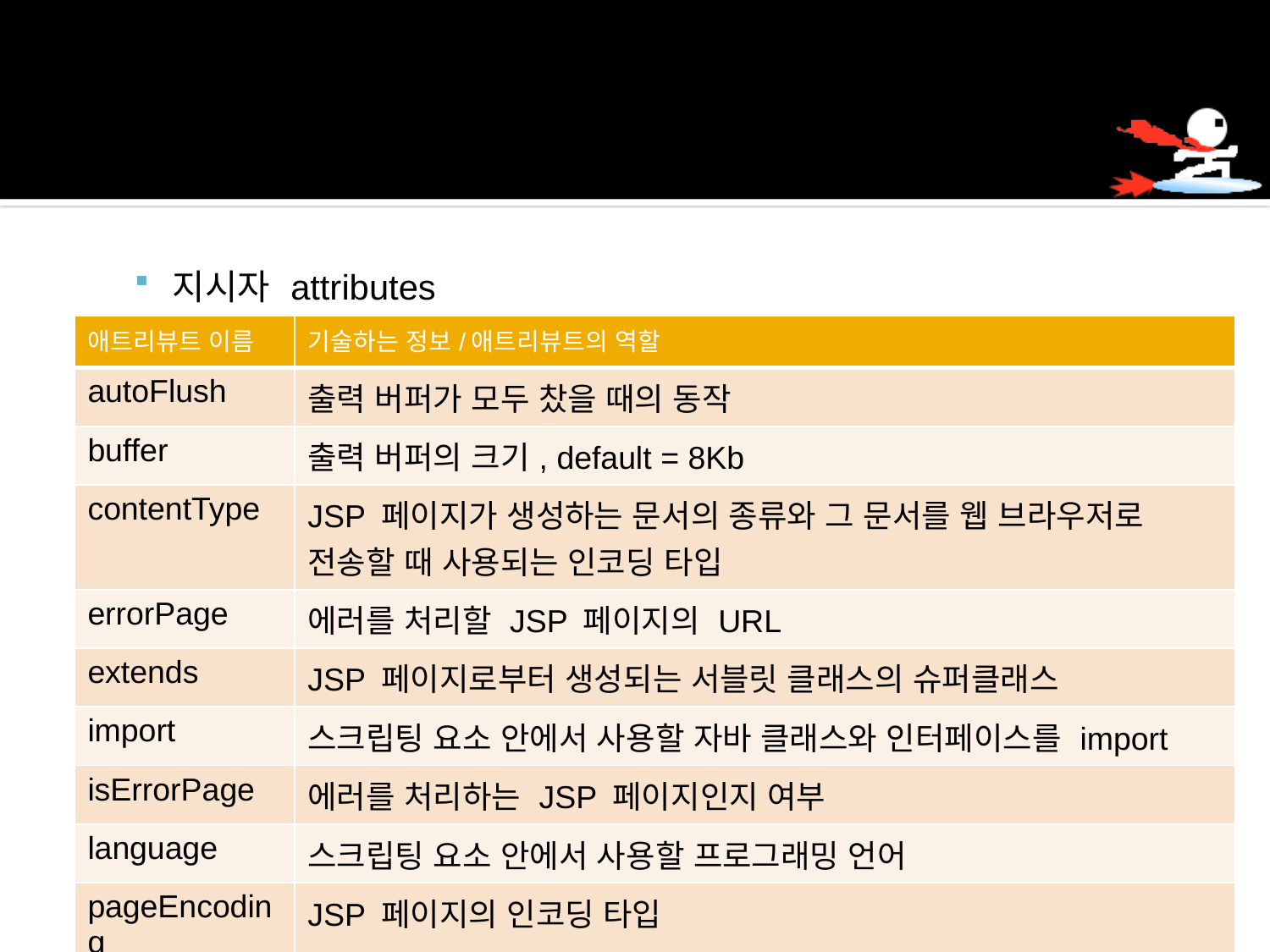

지시자 attributes
| 애트리뷰트 이름 | 기술하는 정보/애트리뷰트의 역할 |
| --- | --- |
| autoFlush | 출력 버퍼가 모두 찼을 때의 동작 |
| buffer | 출력 버퍼의 크기, default = 8Kb |
| contentType | JSP 페이지가 생성하는 문서의 종류와 그 문서를 웹 브라우저로 전송할 때 사용되는 인코딩 타입 |
| errorPage | 에러를 처리할 JSP 페이지의 URL |
| extends | JSP 페이지로부터 생성되는 서블릿 클래스의 슈퍼클래스 |
| import | 스크립팅 요소 안에서 사용할 자바 클래스와 인터페이스를 import |
| isErrorPage | 에러를 처리하는 JSP 페이지인지 여부 |
| language | 스크립팅 요소 안에서 사용할 프로그래밍 언어 |
| pageEncoding | JSP 페이지의 인코딩 타입 |